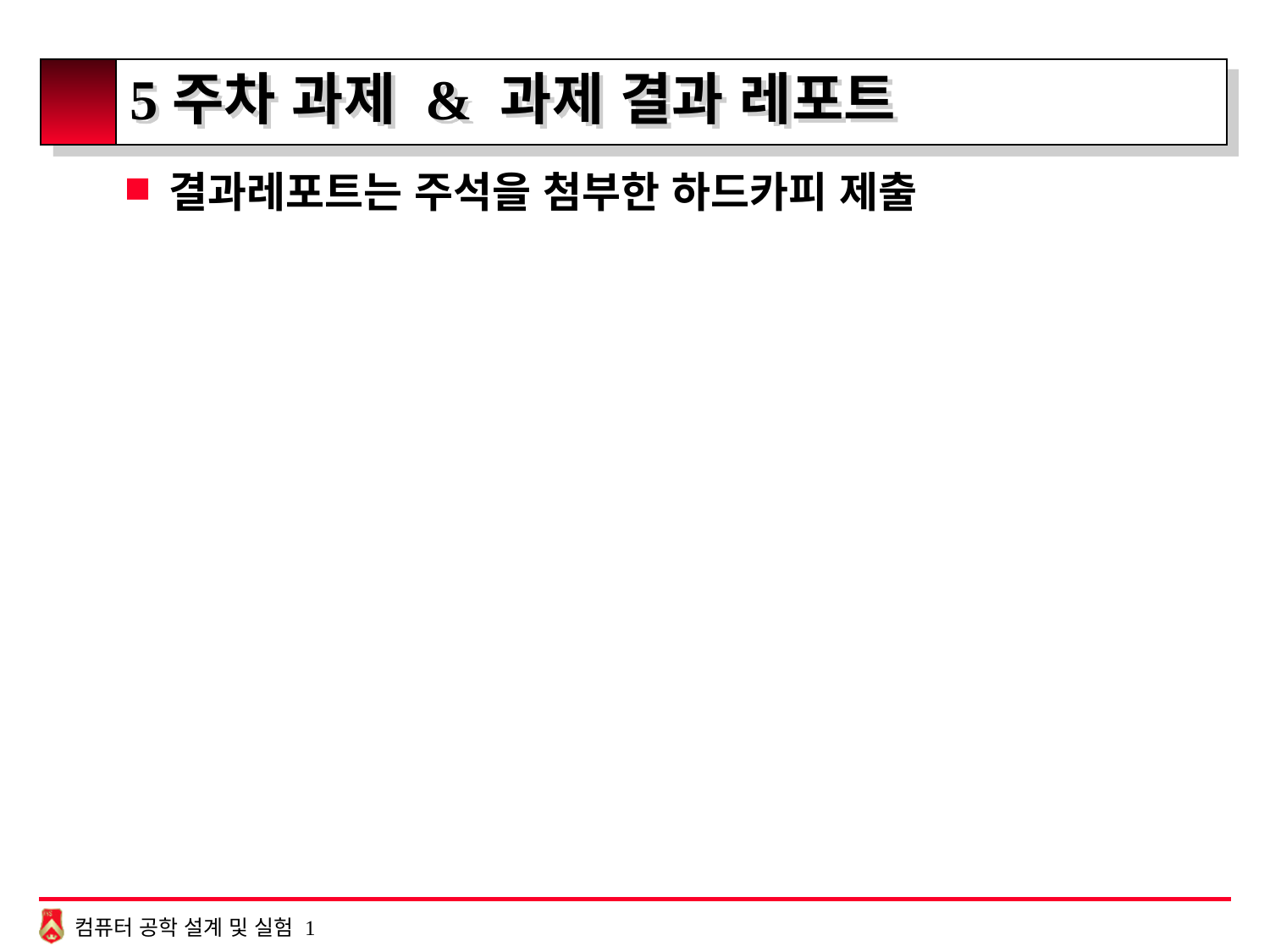

# 5주차 과제 & 과제 결과 레포트
결과레포트는 주석을 첨부한 하드카피 제출